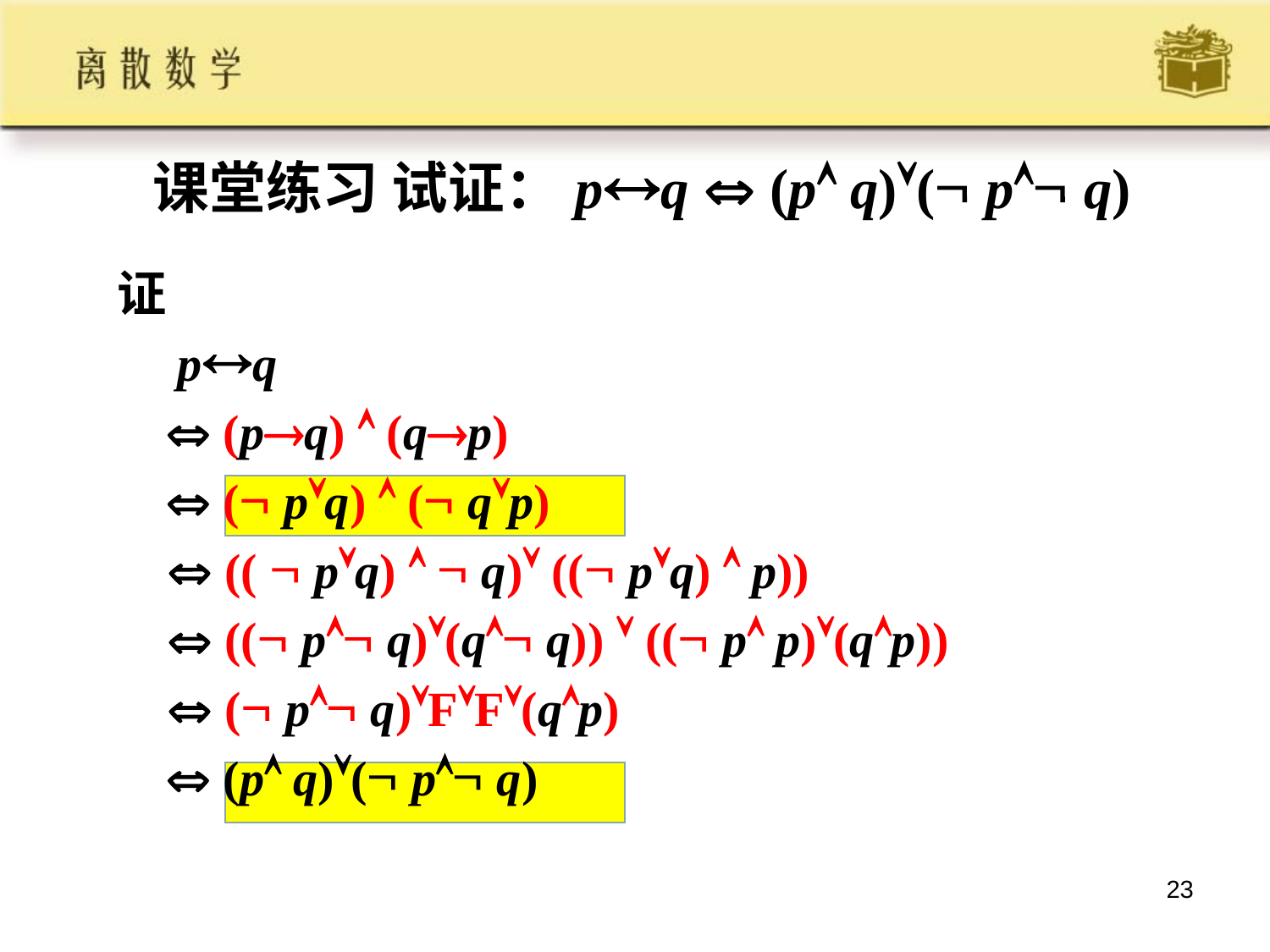

# 课堂练习 试证：p↔q ⇔ (p∧ q)∨(¬ p∧¬ q)
证
	 p↔q
	⇔ (p→q) ∧ (q→p)
	⇔ (¬ p∨q) ∧ (¬ q∨p)
    ⇔ (( ¬ p∨q) ∧ ¬ q)∨ ((¬ p∨q) ∧ p))
    ⇔ ((¬ p∧¬ q)∨(q∧¬ q)) ∨ ((¬ p∧ p)∨(q∧p))
    ⇔ (¬ p∧¬ q)∨F∨F∨(q∧p)
	⇔ (p∧ q)∨(¬ p∧¬ q)

23